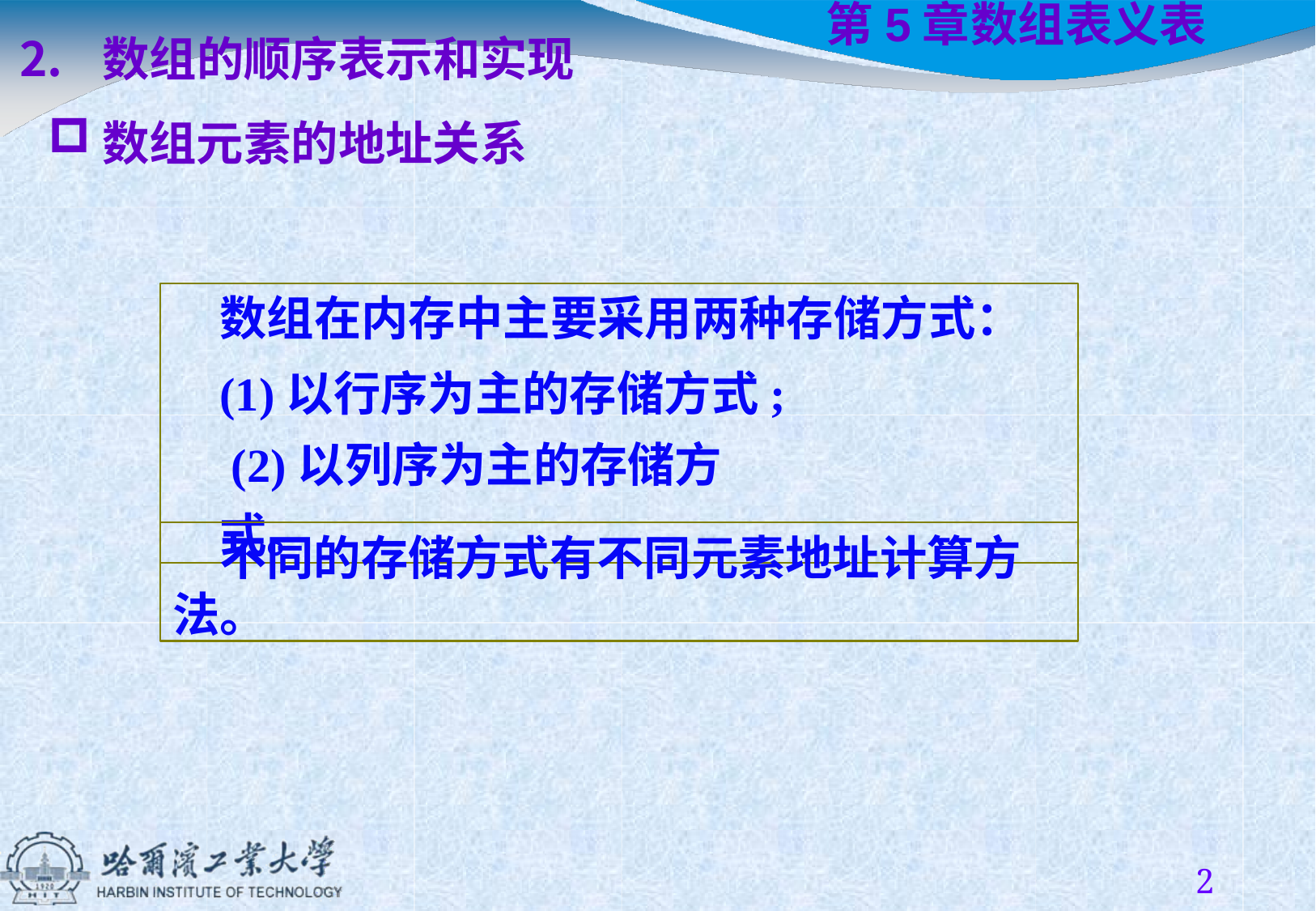

数组的顺序表示和实现
数组元素的地址关系
# 第5章	数组表义表
数组在内存中主要采用两种存储方式：
(1)以行序为主的存储方式;  (2)以列序为主的存储方式。
不同的存储方式有不同元素地址计算方 法。
2